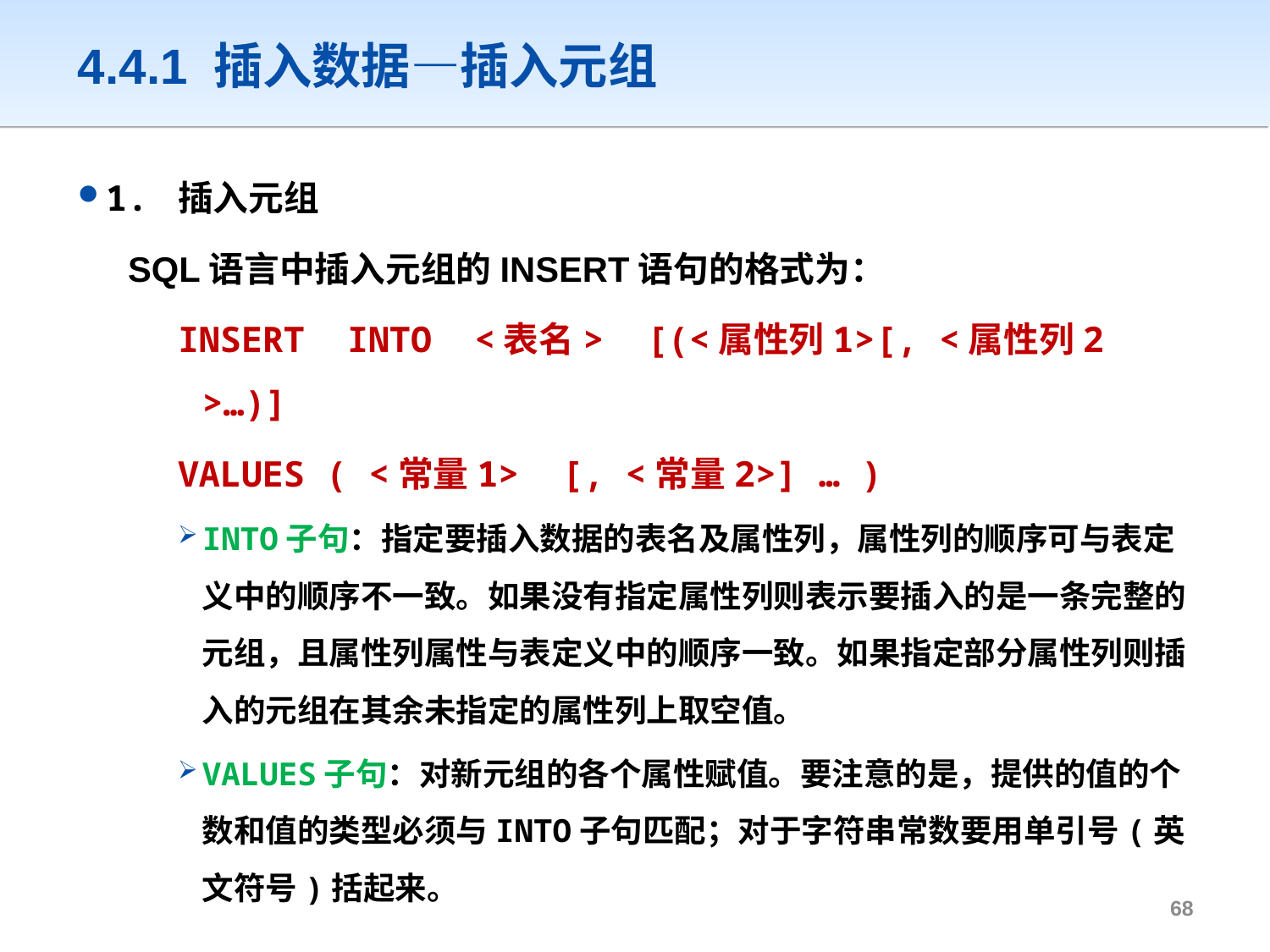

# 4.4.1 插入数据—插入元组
1. 插入元组
SQL语言中插入元组的INSERT语句的格式为：
INSERT  INTO  <表名>  [(<属性列1>[, <属性列2 >…)]
VALUES ( <常量1>  [, <常量2>] … )
INTO子句：指定要插入数据的表名及属性列，属性列的顺序可与表定义中的顺序不一致。如果没有指定属性列则表示要插入的是一条完整的元组，且属性列属性与表定义中的顺序一致。如果指定部分属性列则插入的元组在其余未指定的属性列上取空值。
VALUES子句：对新元组的各个属性赋值。要注意的是，提供的值的个数和值的类型必须与INTO子句匹配；对于字符串常数要用单引号(英文符号)括起来。

68